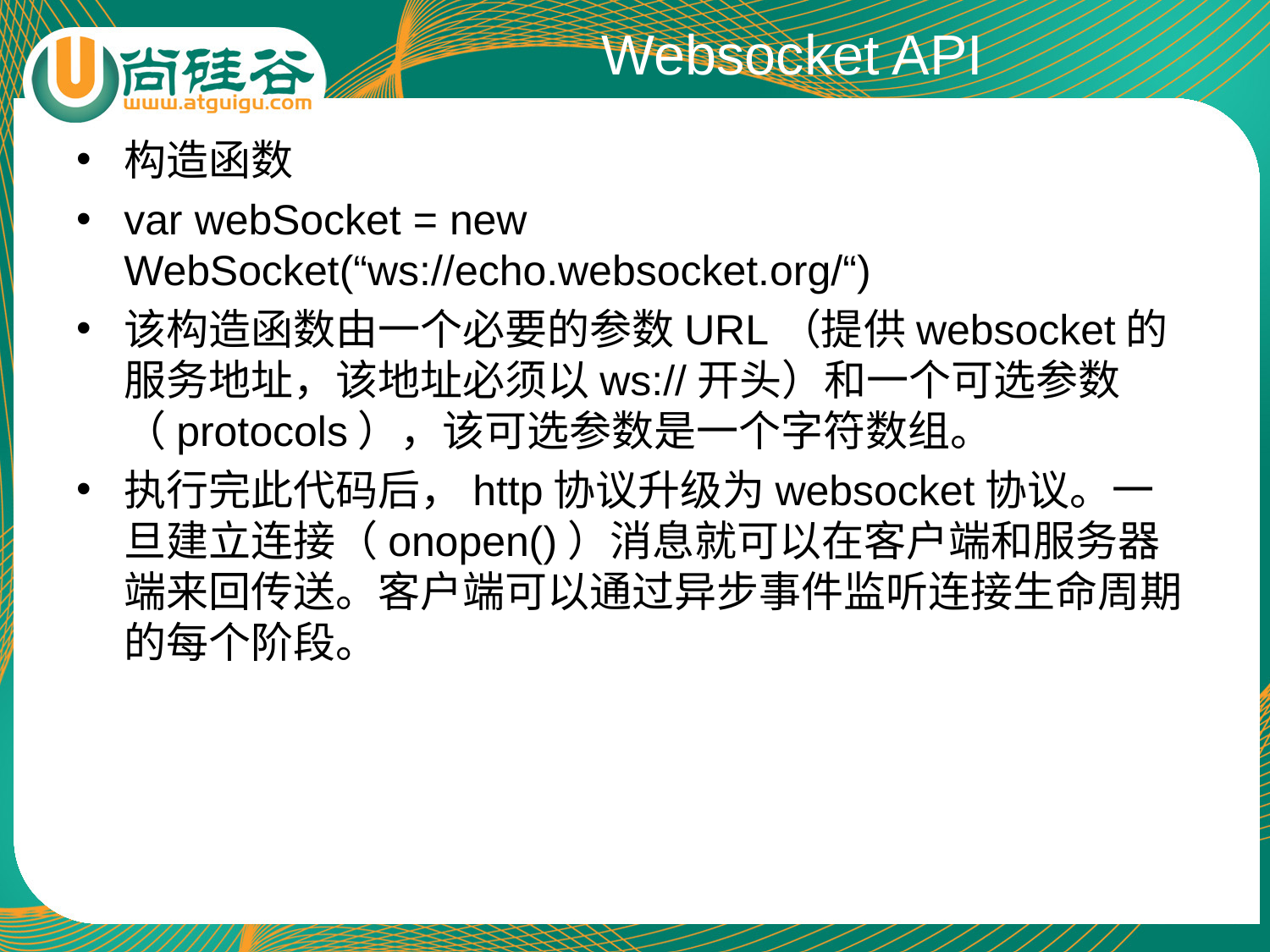

# Websocket API
构造函数
var webSocket = new WebSocket(“ws://echo.websocket.org/“)
该构造函数由一个必要的参数URL（提供websocket的服务地址，该地址必须以ws://开头）和一个可选参数（protocols），该可选参数是一个字符数组。
执行完此代码后，http协议升级为websocket协议。一旦建立连接（onopen()）消息就可以在客户端和服务器端来回传送。客户端可以通过异步事件监听连接生命周期的每个阶段。